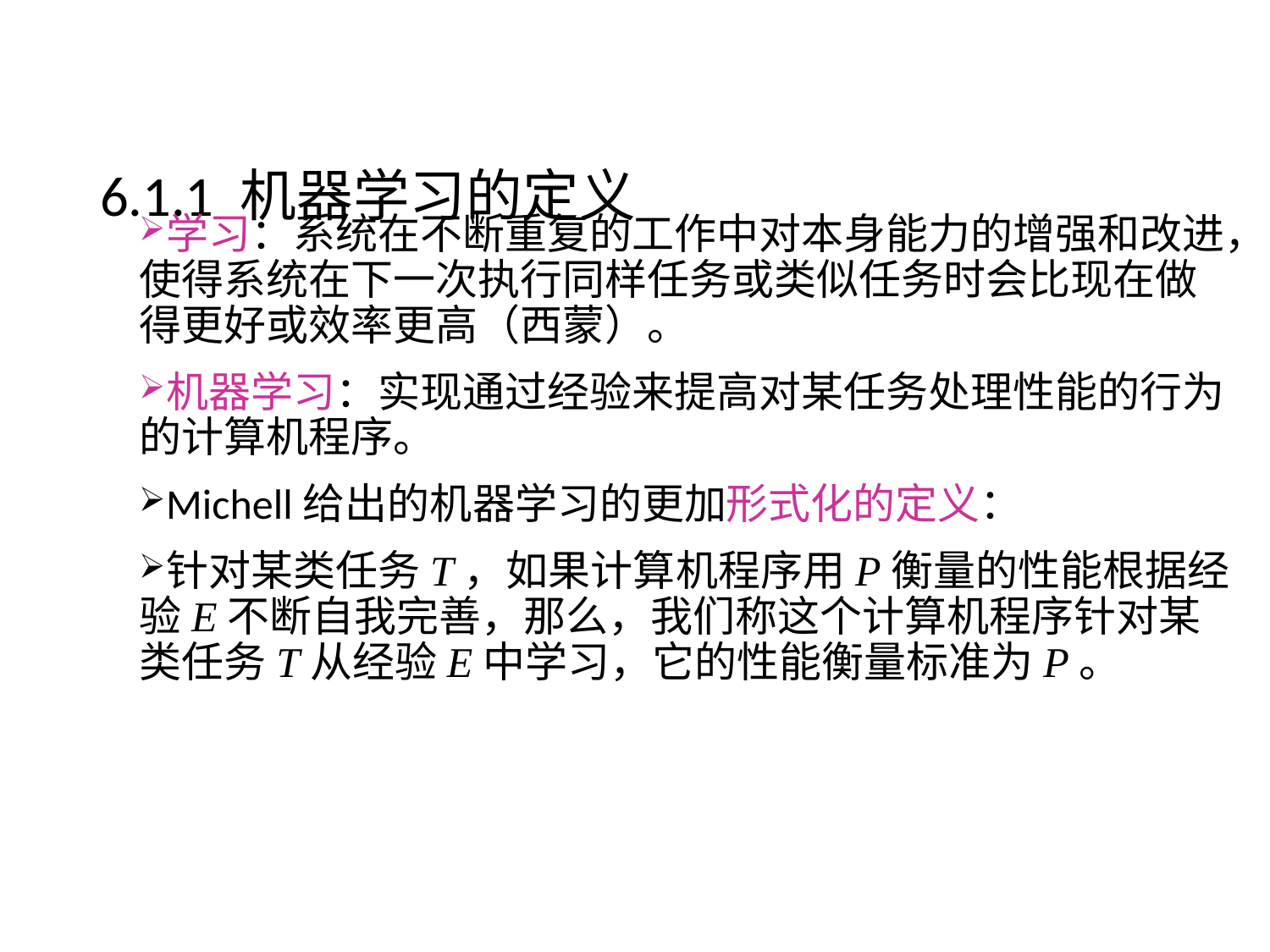

# 6.1.1 机器学习的定义
学习：系统在不断重复的工作中对本身能力的增强和改进，使得系统在下一次执行同样任务或类似任务时会比现在做得更好或效率更高（西蒙）。
机器学习：实现通过经验来提高对某任务处理性能的行为的计算机程序。
Michell给出的机器学习的更加形式化的定义：
针对某类任务T，如果计算机程序用P衡量的性能根据经验E不断自我完善，那么，我们称这个计算机程序针对某类任务T从经验E中学习，它的性能衡量标准为P。